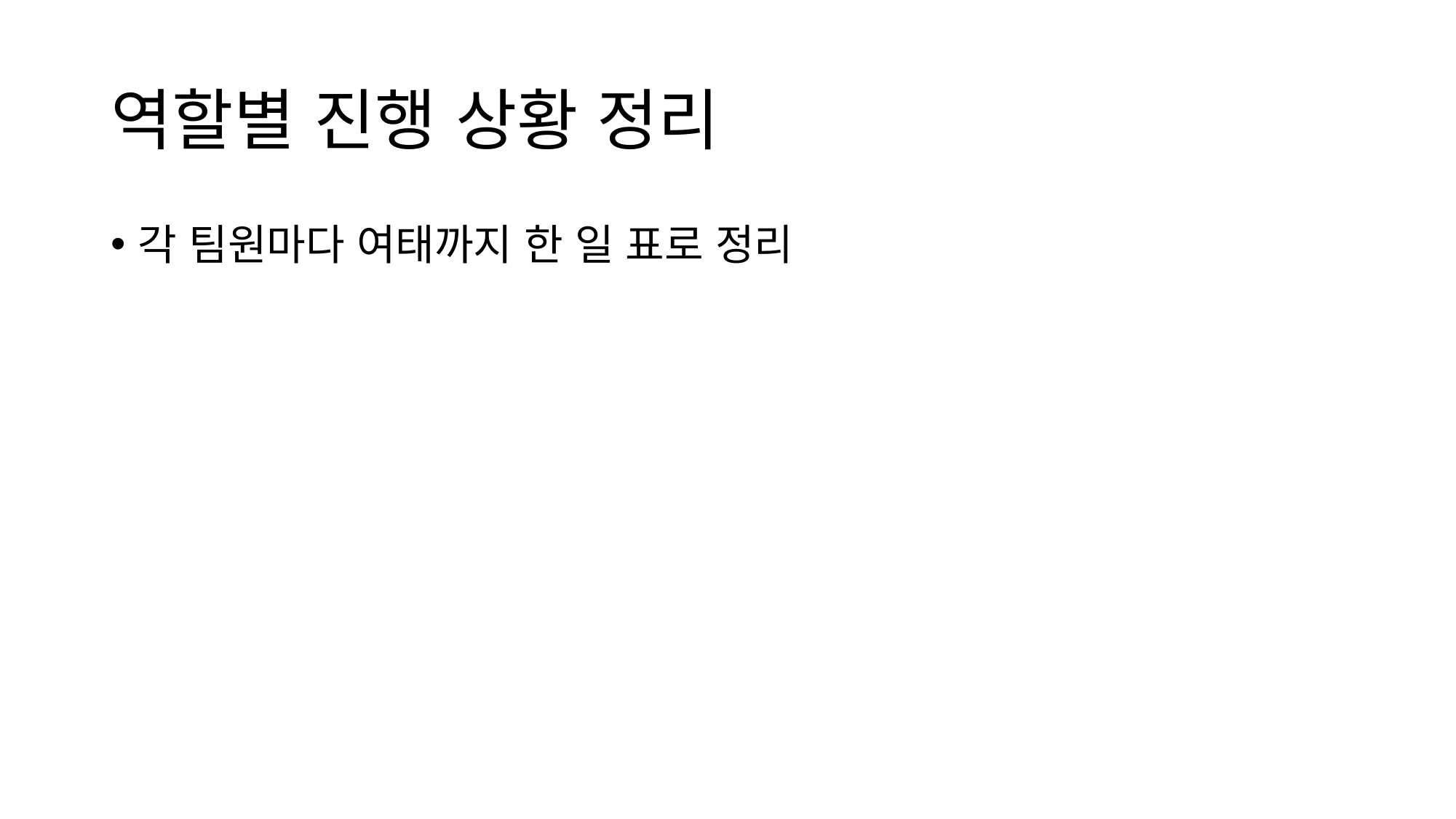

# 역할별 진행 상황 정리
각 팀원마다 여태까지 한 일 표로 정리